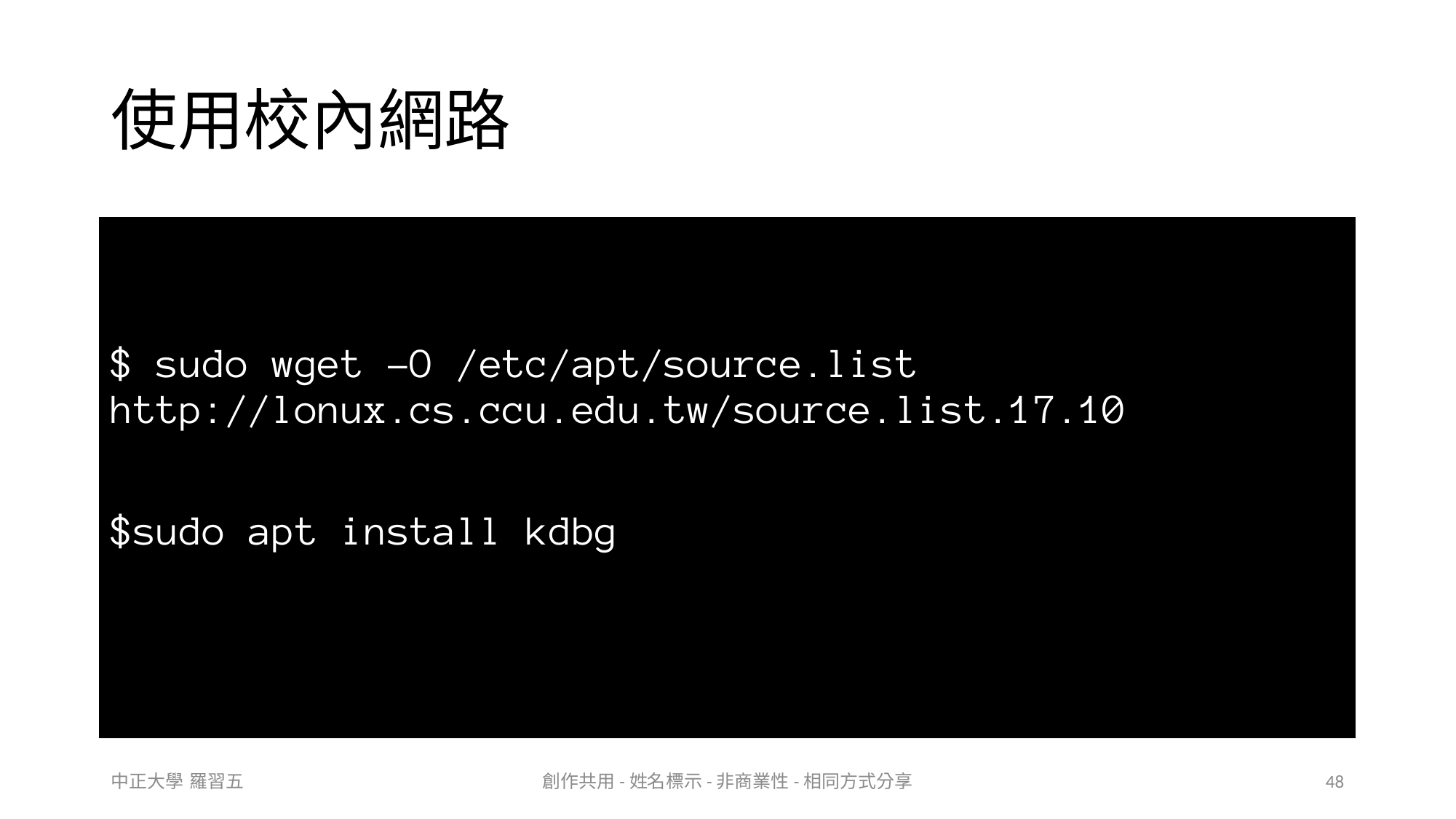

# 使用校內網路
$ sudo wget -O /etc/apt/source.list http://lonux.cs.ccu.edu.tw/source.list.17.10

$sudo apt install kdbg

中正大學 羅習五
創作共用-姓名標示-非商業性-相同方式分享
48